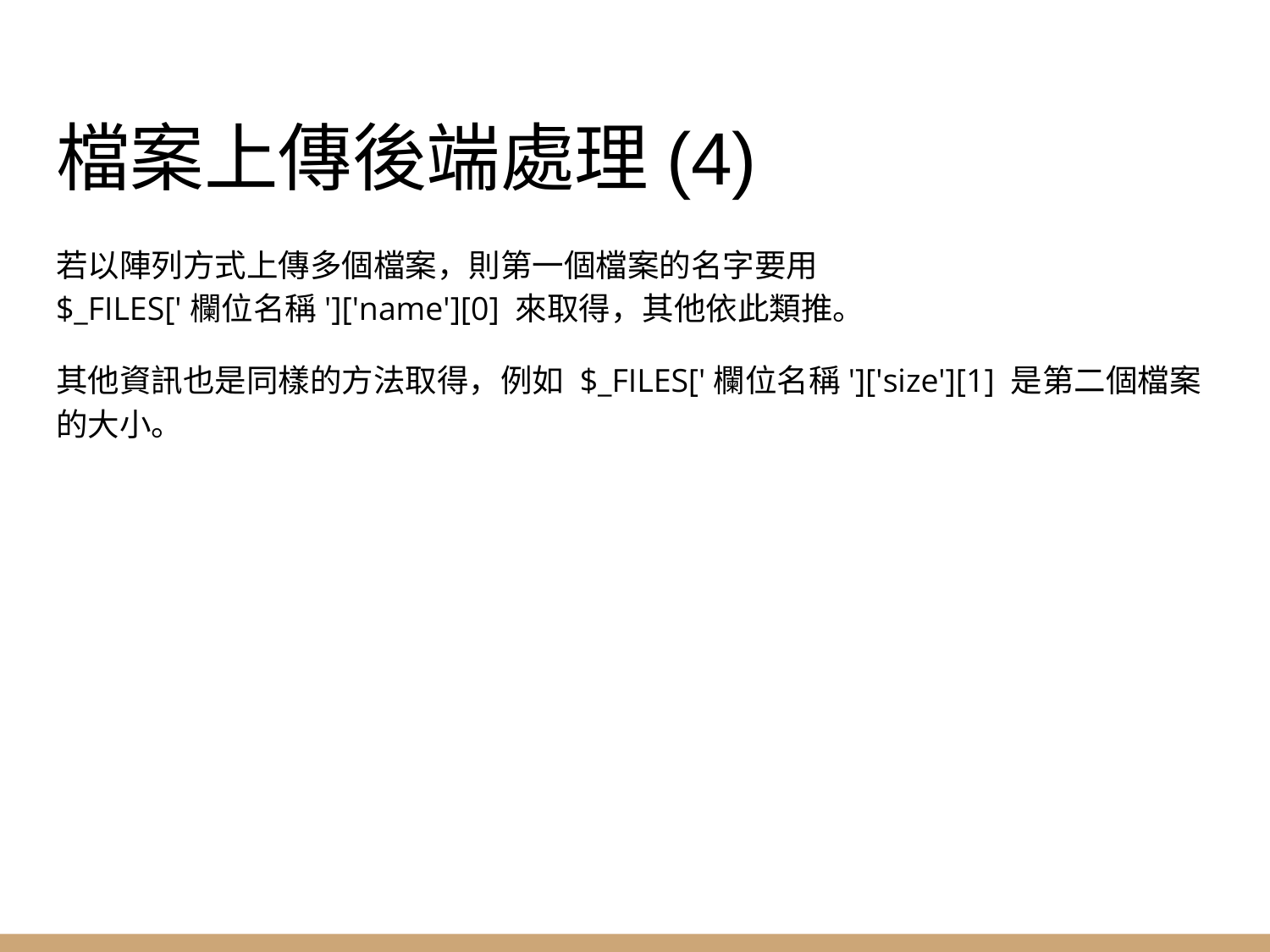

# 檔案上傳後端處理(4)
若以陣列方式上傳多個檔案，則第一個檔案的名字要用
$_FILES['欄位名稱']['name'][0] 來取得，其他依此類推。
其他資訊也是同樣的方法取得，例如 $_FILES['欄位名稱']['size'][1] 是第二個檔案的大小。